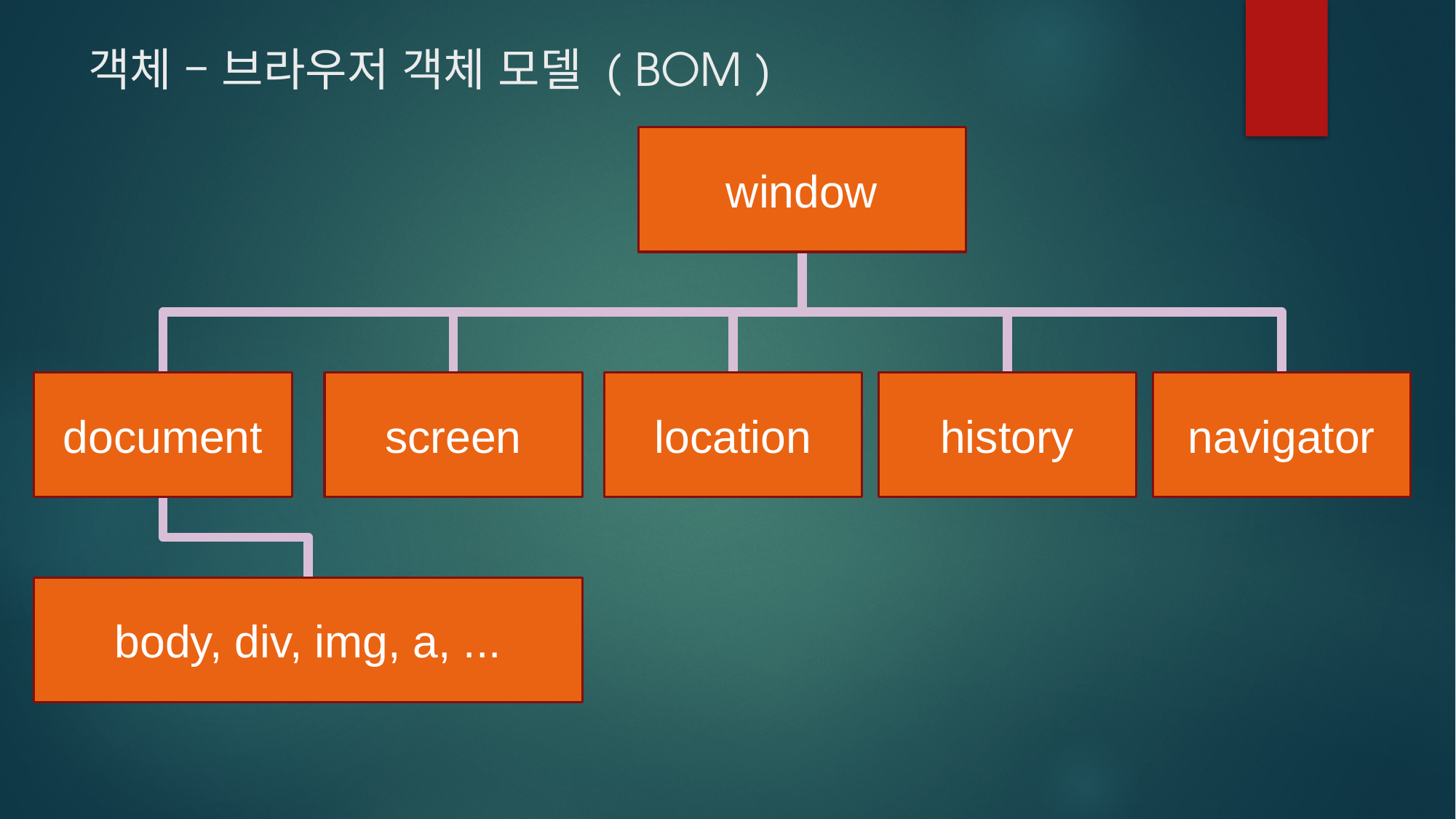

# 객체 – 브라우저 객체 모델 ( BOM )
window
document
screen
location
history
navigator
body, div, img, a, ...